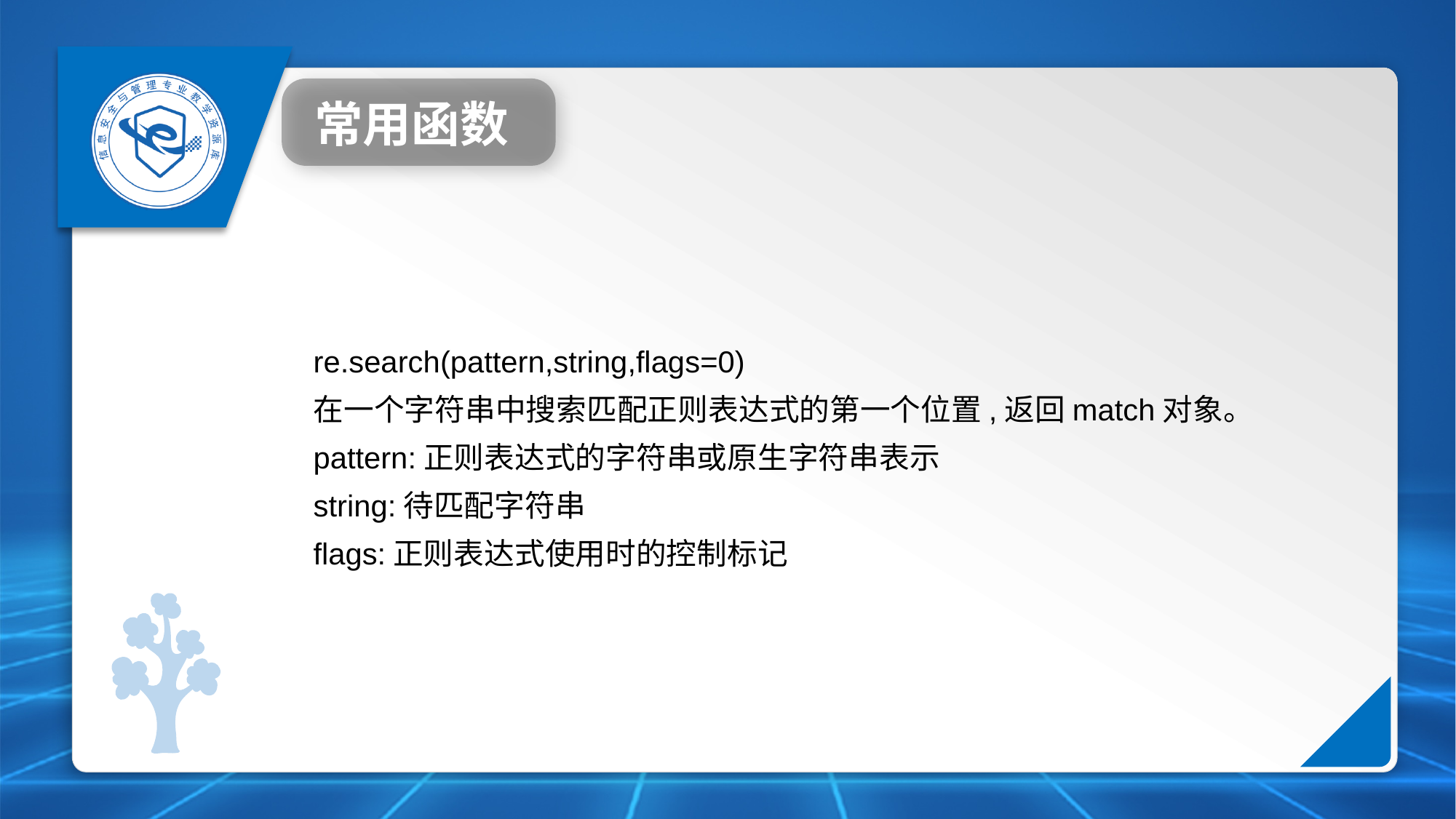

常用函数
re.search(pattern,string,flags=0)
在一个字符串中搜索匹配正则表达式的第一个位置,返回match对象。
pattern:正则表达式的字符串或原生字符串表示
string:待匹配字符串
flags:正则表达式使用时的控制标记